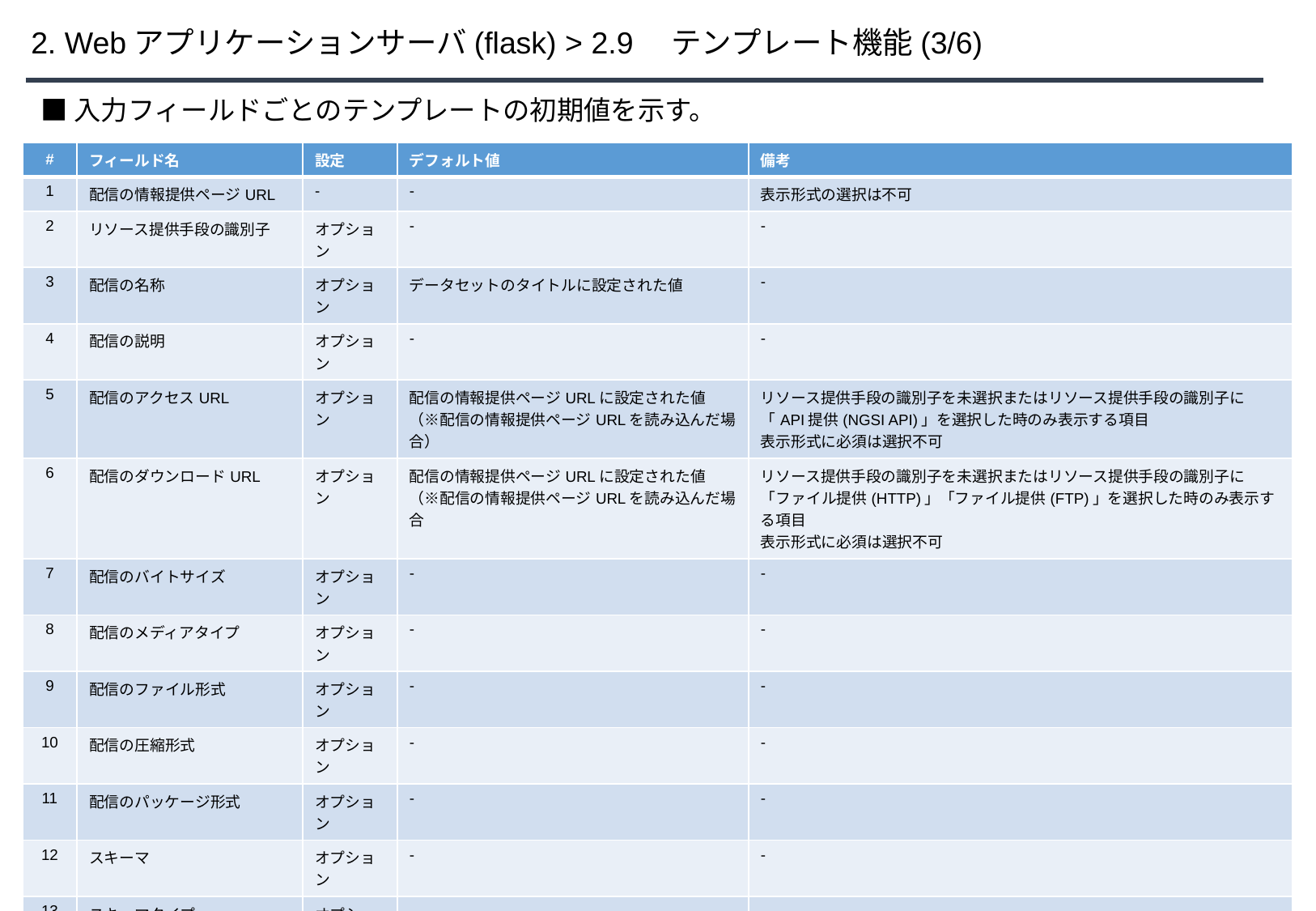

# 2. Webアプリケーションサーバ(flask) > 2.9　テンプレート機能(3/6)
■入力フィールドごとのテンプレートの初期値を示す。
| # | フィールド名 | 設定 | デフォルト値 | 備考 |
| --- | --- | --- | --- | --- |
| 1 | 配信の情報提供ページURL | - | - | 表示形式の選択は不可 |
| 2 | リソース提供手段の識別子 | オプション | - | - |
| 3 | 配信の名称 | オプション | データセットのタイトルに設定された値 | - |
| 4 | 配信の説明 | オプション | - | - |
| 5 | 配信のアクセスURL | オプション | 配信の情報提供ページURLに設定された値 （※配信の情報提供ページURLを読み込んだ場合） | リソース提供手段の識別子を未選択またはリソース提供手段の識別子に「API提供(NGSI API)」を選択した時のみ表示する項目 表示形式に必須は選択不可 |
| 6 | 配信のダウンロードURL | オプション | 配信の情報提供ページURLに設定された値 （※配信の情報提供ページURLを読み込んだ場合 | リソース提供手段の識別子を未選択またはリソース提供手段の識別子に「ファイル提供(HTTP)」「ファイル提供(FTP)」を選択した時のみ表示する項目 表示形式に必須は選択不可 |
| 7 | 配信のバイトサイズ | オプション | - | - |
| 8 | 配信のメディアタイプ | オプション | - | - |
| 9 | 配信のファイル形式 | オプション | - | - |
| 10 | 配信の圧縮形式 | オプション | - | - |
| 11 | 配信のパッケージ形式 | オプション | - | - |
| 12 | スキーマ | オプション | - | - |
| 13 | スキーマタイプ | オプション | - | - |
| 14 | NGSIデータ種別 | オプション |  | 表示形式に必須は選択不可 |
| 15 | NGSIテナント | オプション | - | リソース提供手段の識別子を未選択またはリソース提供手段の識別子に「API提供(NGSI API)」を選択した時のみ表示する項目 表示形式に必須は選択不可。 |
| 16 | NGSIサービスパス | オプション | - | リソース提供手段の識別子を未選択またはリソース提供手段の識別子に「API提供(NGSI API)」を選択した時のみ表示する項目 表示形式に必須は選択不可 |
| 17 | NGSIデータモデル |  |  | 表示形式に必須は選択不可 |
| 18 | 契約確認の要否 | - | 要求しない | 表示形式の選択は不可 |
| 19 | コネクタ利用の要否 | - | 要求する | 表示形式の選択は不可 |